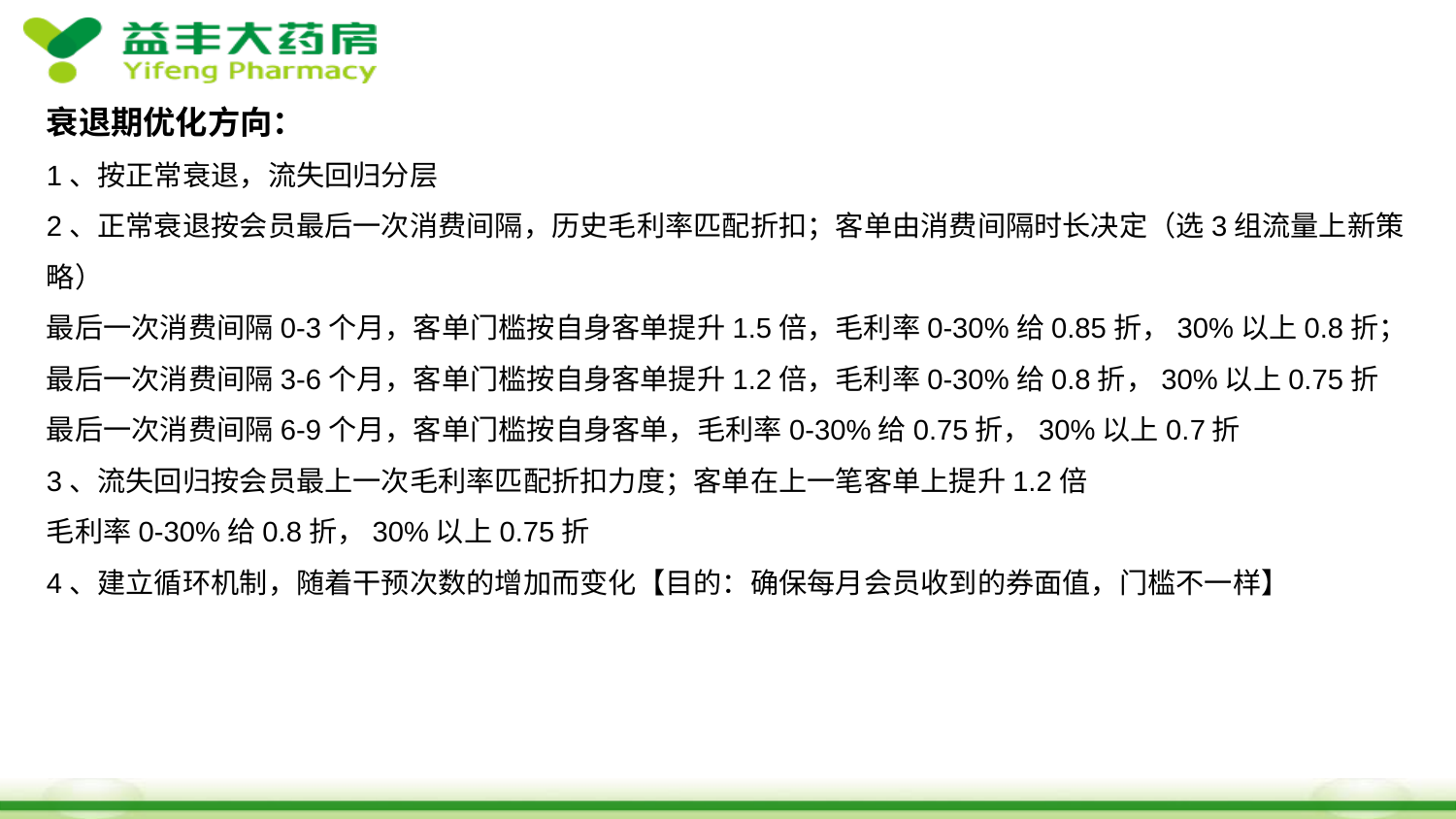

衰退期优化方向：
1、按正常衰退，流失回归分层
2、正常衰退按会员最后一次消费间隔，历史毛利率匹配折扣；客单由消费间隔时长决定（选3组流量上新策略）
最后一次消费间隔0-3个月，客单门槛按自身客单提升1.5倍，毛利率0-30%给0.85折，30%以上0.8折；
最后一次消费间隔3-6个月，客单门槛按自身客单提升1.2倍，毛利率0-30%给0.8折，30%以上0.75折
最后一次消费间隔6-9个月，客单门槛按自身客单，毛利率0-30%给0.75折，30%以上0.7折
3、流失回归按会员最上一次毛利率匹配折扣力度；客单在上一笔客单上提升1.2倍
毛利率0-30%给0.8折，30%以上0.75折
4、建立循环机制，随着干预次数的增加而变化【目的：确保每月会员收到的券面值，门槛不一样】